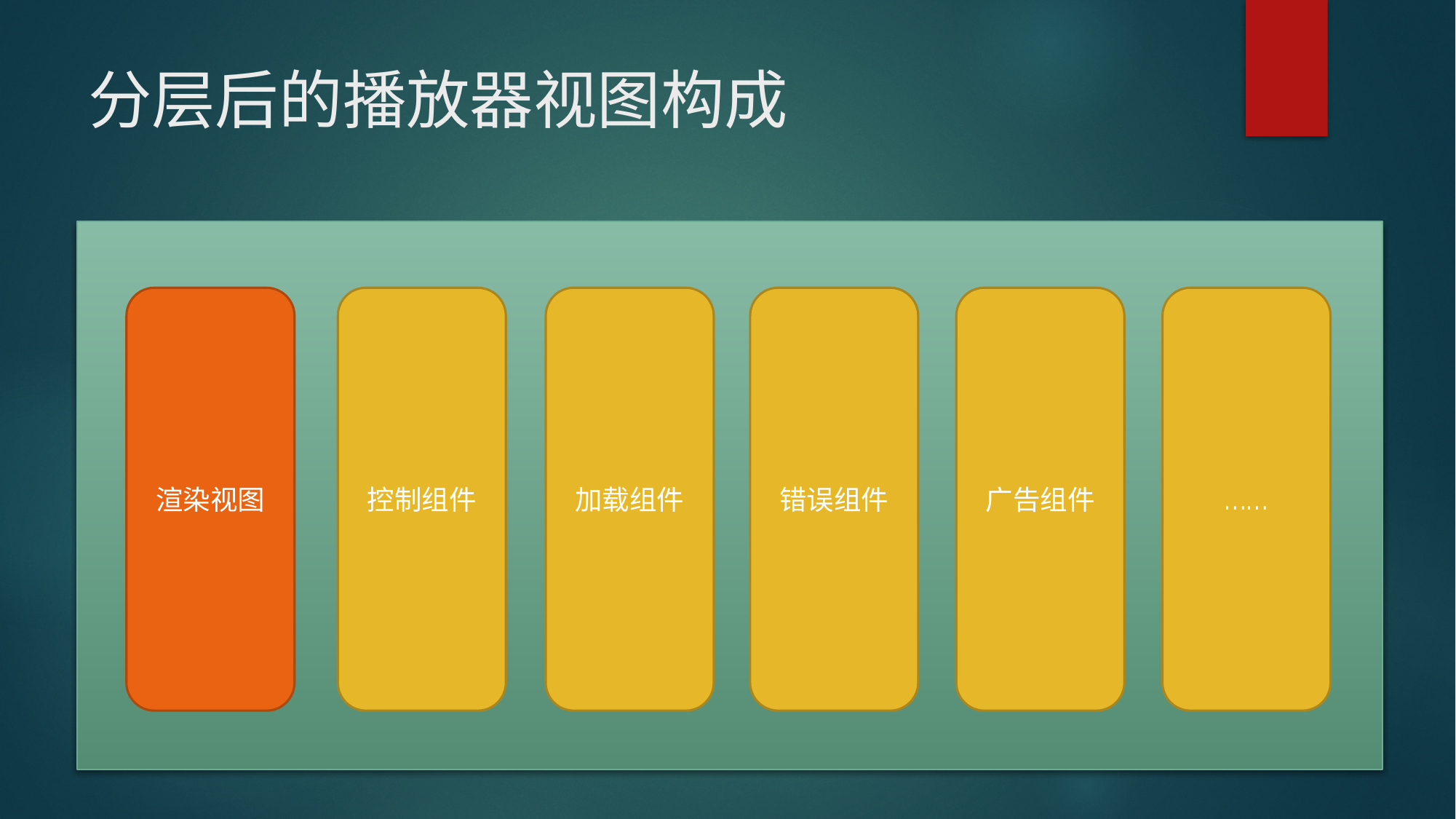

# 分层后的播放器视图构成

渲染视图
控制组件
加载组件
错误组件
广告组件
……